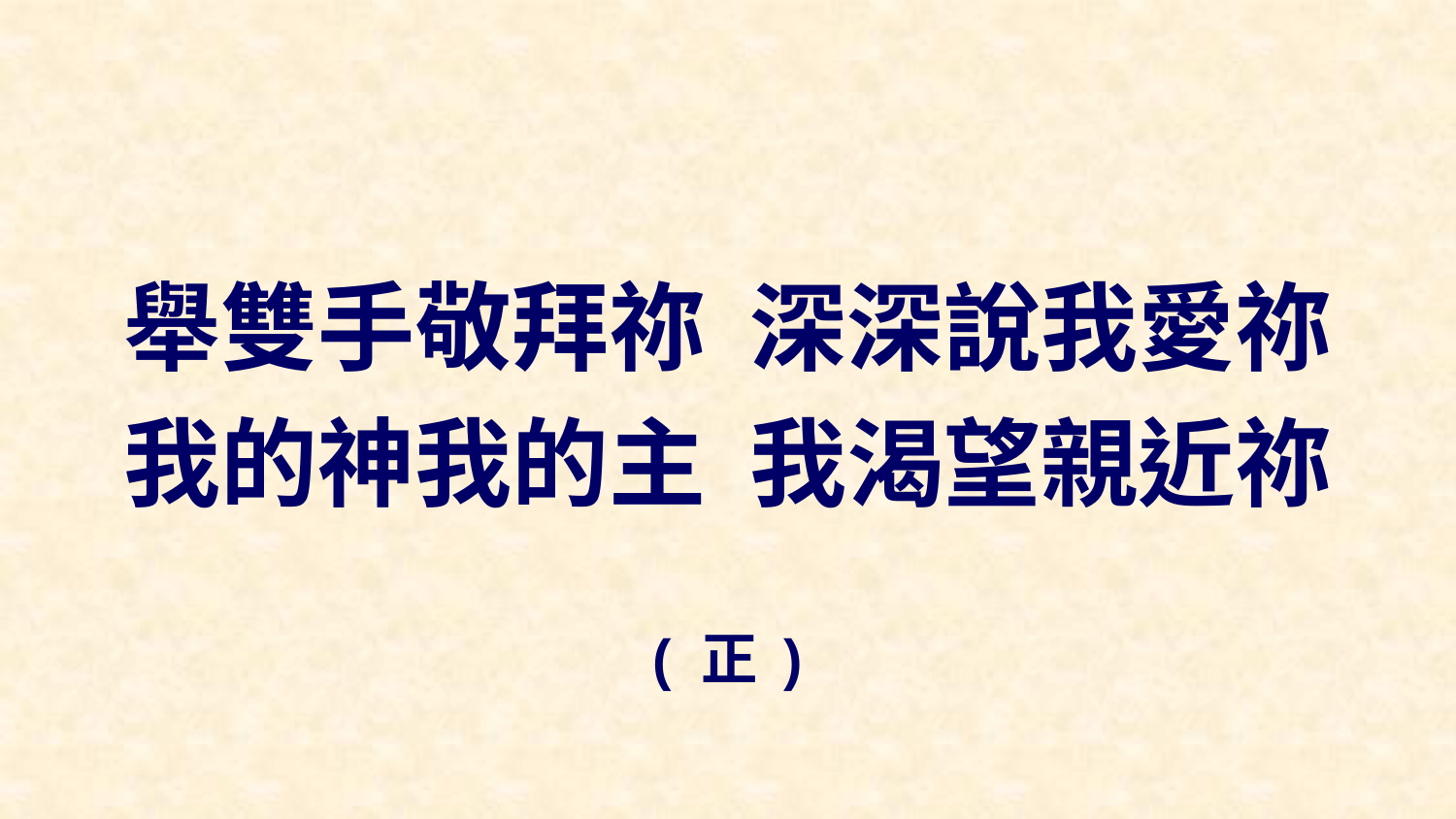

舉雙手敬拜祢  深深說我愛祢
我的神我的主  我渴望親近祢
( 正 )